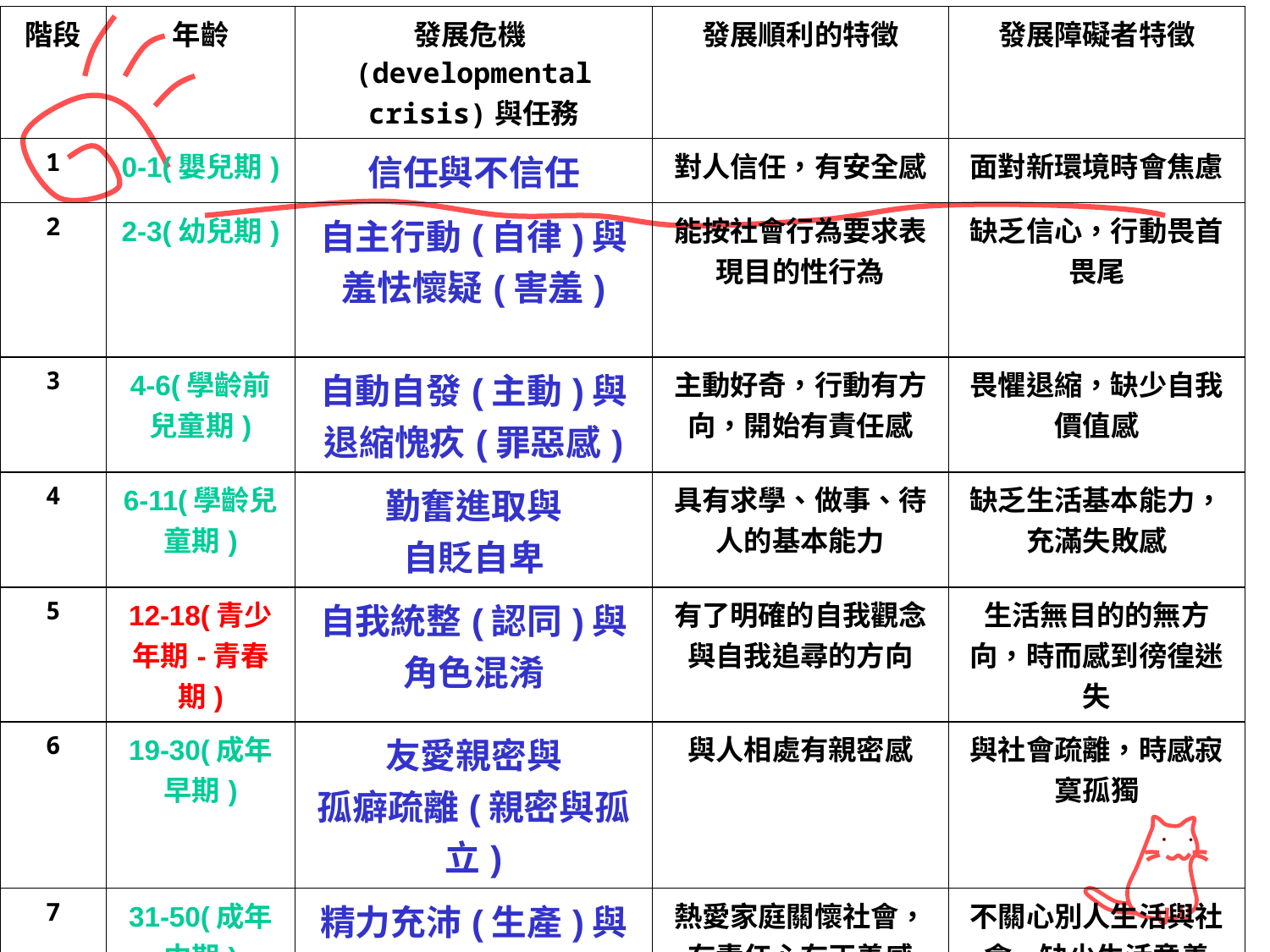

| 階段 | 年齡 | 發展危機(developmental crisis)與任務 | 發展順利的特徵 | 發展障礙者特徵 |
| --- | --- | --- | --- | --- |
| 1 | 0-1(嬰兒期) | 信任與不信任 | 對人信任，有安全感 | 面對新環境時會焦慮 |
| 2 | 2-3(幼兒期) | 自主行動(自律)與 羞怯懷疑(害羞) | 能按社會行為要求表現目的性行為 | 缺乏信心，行動畏首畏尾 |
| 3 | 4-6(學齡前兒童期) | 自動自發(主動)與 退縮愧疚(罪惡感) | 主動好奇，行動有方向，開始有責任感 | 畏懼退縮，缺少自我價值感 |
| 4 | 6-11(學齡兒童期) | 勤奮進取與 自貶自卑 | 具有求學、做事、待人的基本能力 | 缺乏生活基本能力，充滿失敗感 |
| 5 | 12-18(青少年期-青春期) | 自我統整(認同)與 角色混淆 | 有了明確的自我觀念與自我追尋的方向 | 生活無目的的無方向，時而感到徬徨迷失 |
| 6 | 19-30(成年早期) | 友愛親密與 孤癖疏離(親密與孤立) | 與人相處有親密感 | 與社會疏離，時感寂寞孤獨 |
| 7 | 31-50(成年中期) | 精力充沛(生產)與 停滯頹廢 | 熱愛家庭關懷社會，有責任心有正義感 | 不關心別人生活與社會，缺少生活意義 |
| 8 | 50-生命終點(成年晚期-老年期) | 自我榮耀(統整)與 悲觀絕望 | 隨心所欲，安享餘年 | 悔恨舊事，徒呼負負 |